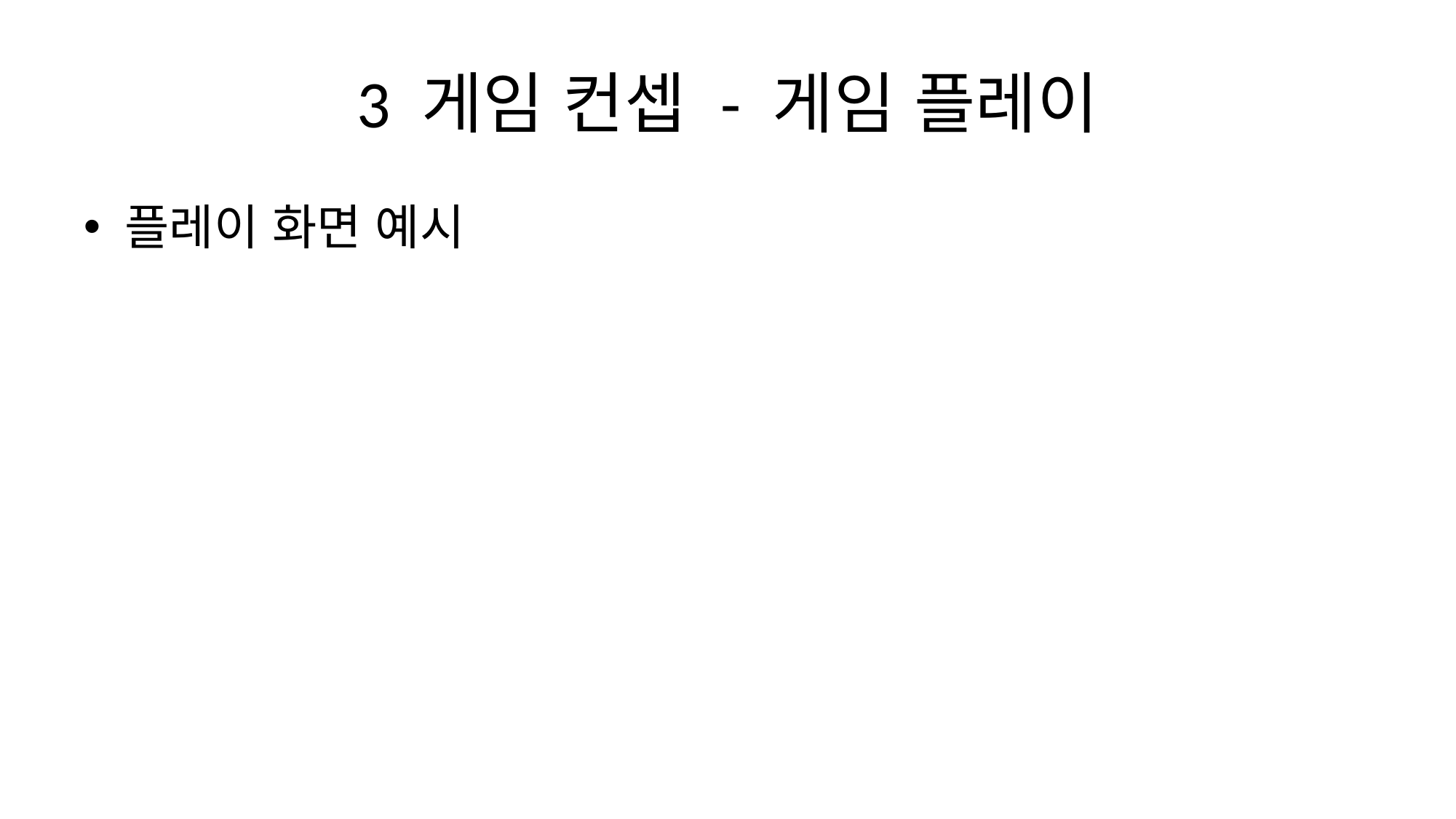

# 3 게임 컨셉 - 게임 플레이
플레이 화면 예시